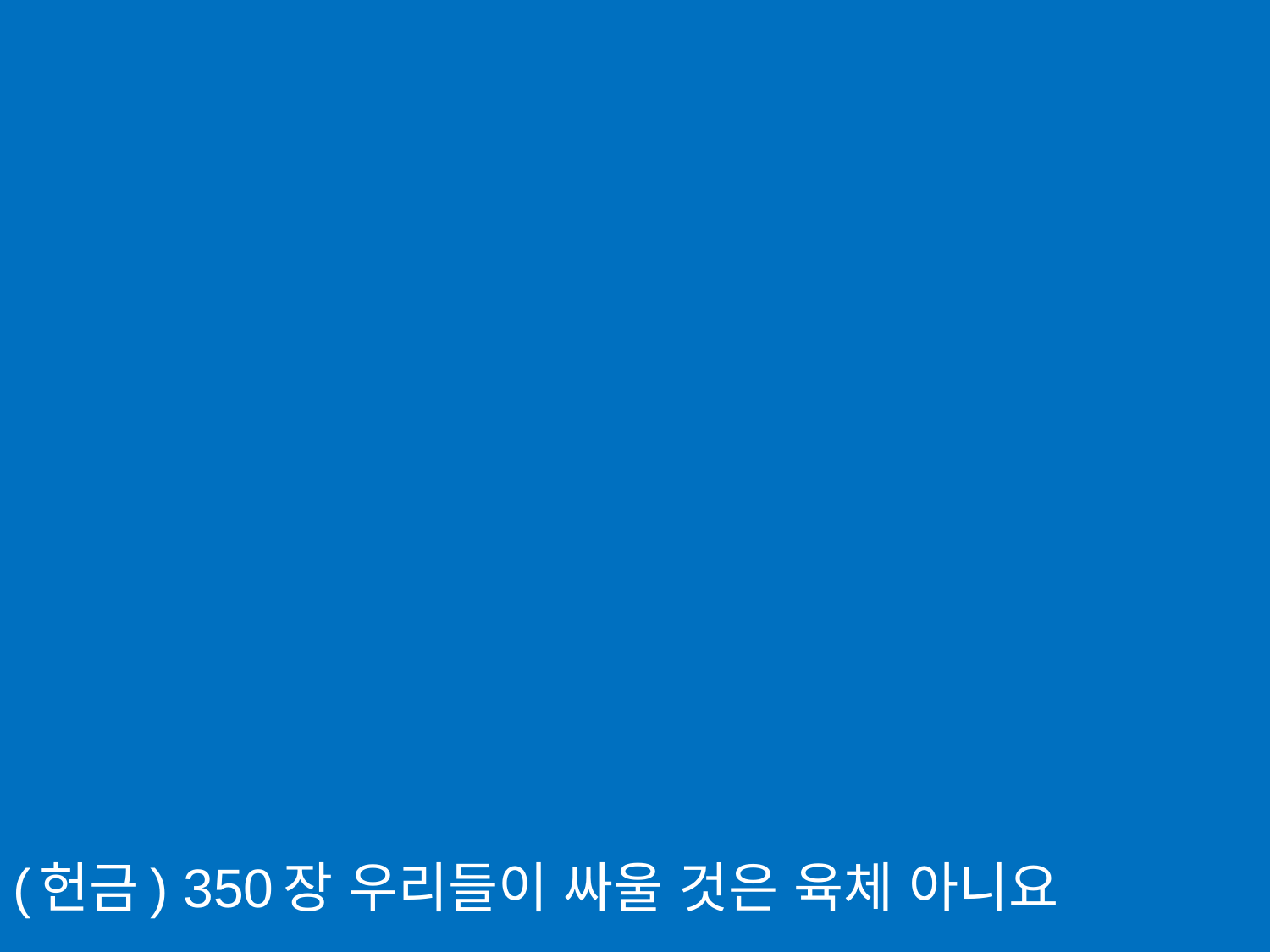

(헌금) 350장 우리들이 싸울 것은 육체 아니요